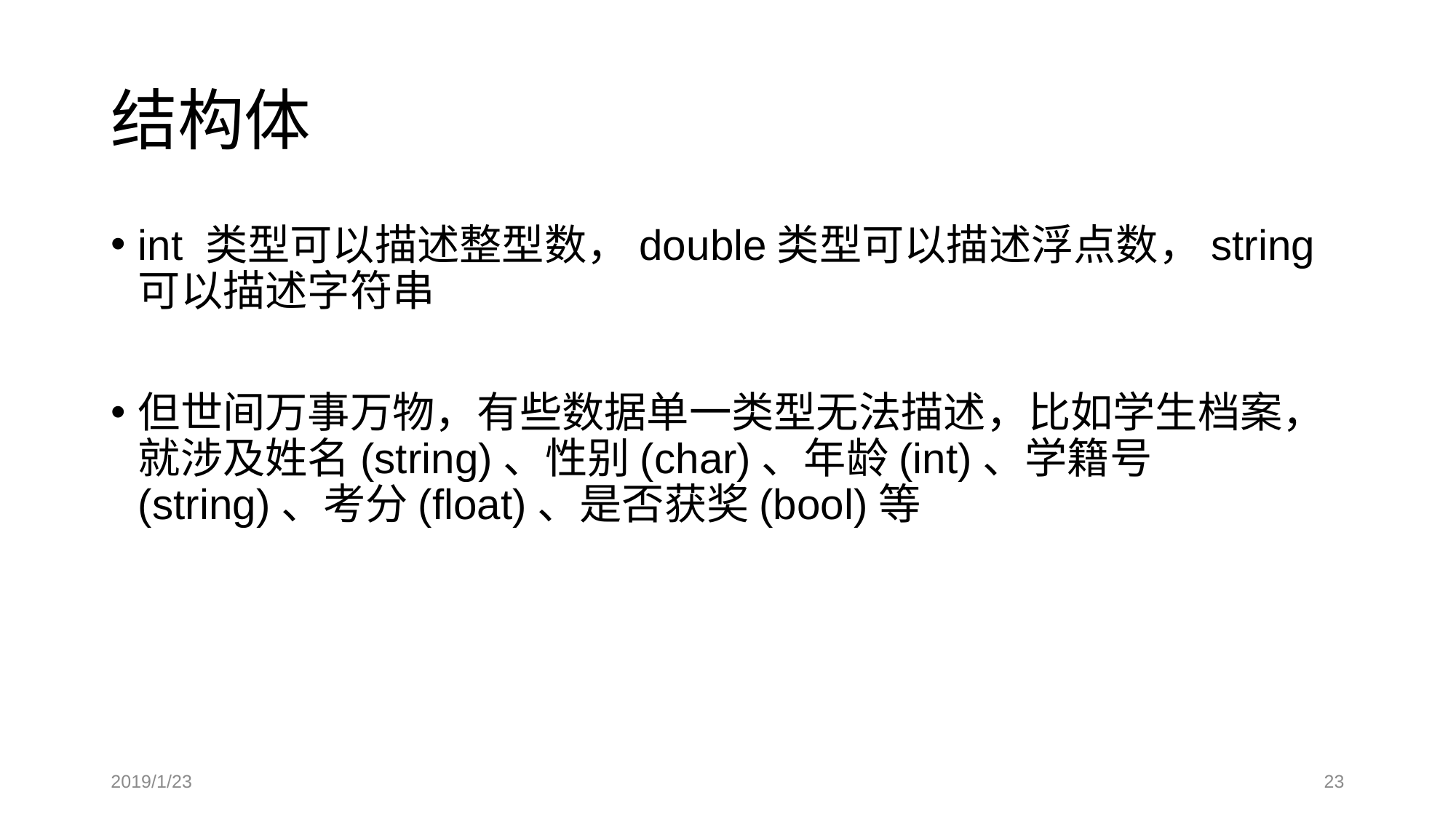

# 结构体
int 类型可以描述整型数，double类型可以描述浮点数，string可以描述字符串

但世间万事万物，有些数据单一类型无法描述，比如学生档案，就涉及姓名(string)、性别(char)、年龄(int)、学籍号(string)、考分(float)、是否获奖(bool)等

2019/1/23
23